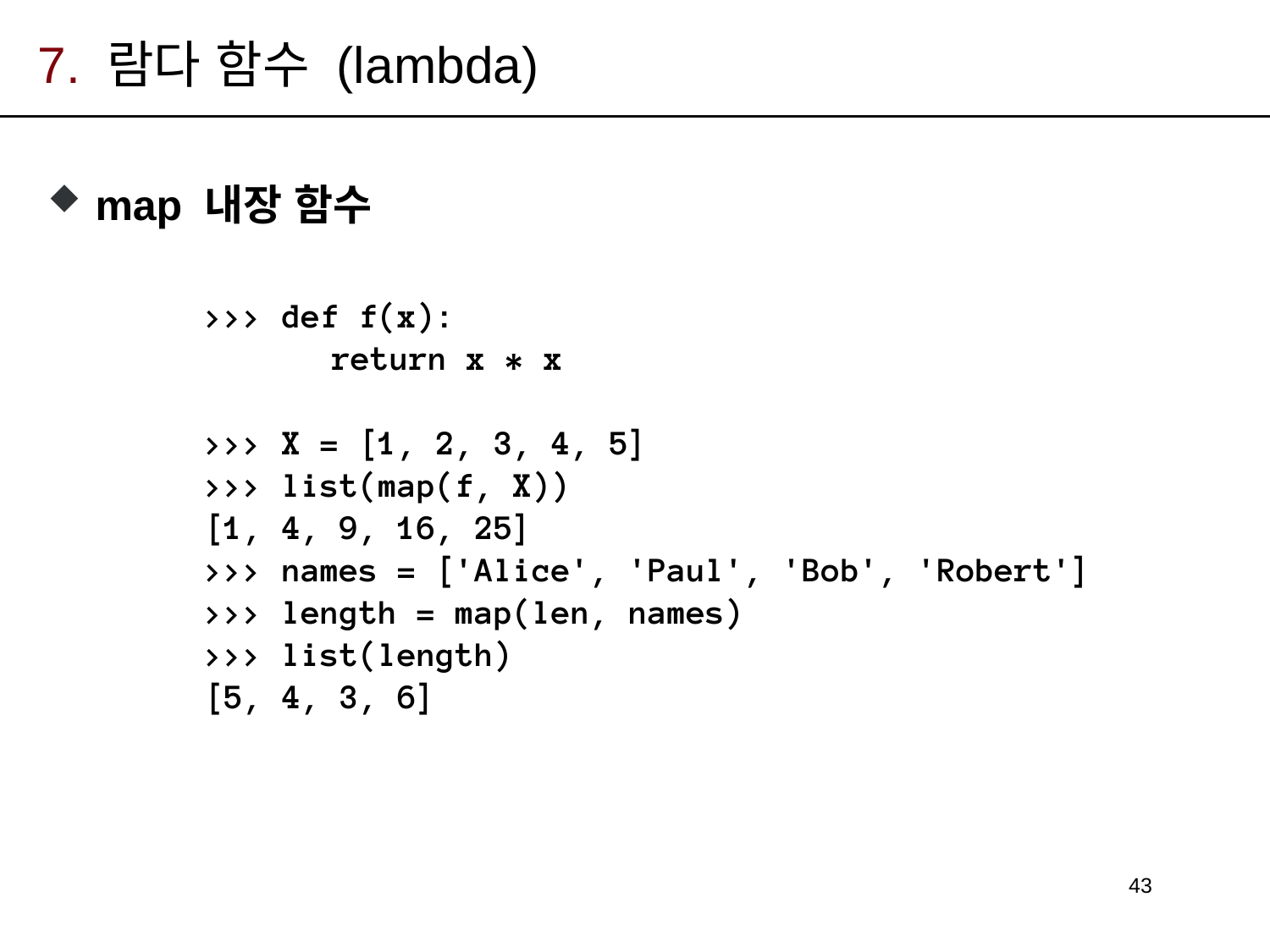

# 7. 람다 함수 (lambda)
map 내장 함수

>>> def f(x):
	return x * x

>>> X = [1, 2, 3, 4, 5]
>>> list(map(f, X))
[1, 4, 9, 16, 25]
>>> names = ['Alice', 'Paul', 'Bob', 'Robert']
>>> length = map(len, names)
>>> list(length)
[5, 4, 3, 6]
43